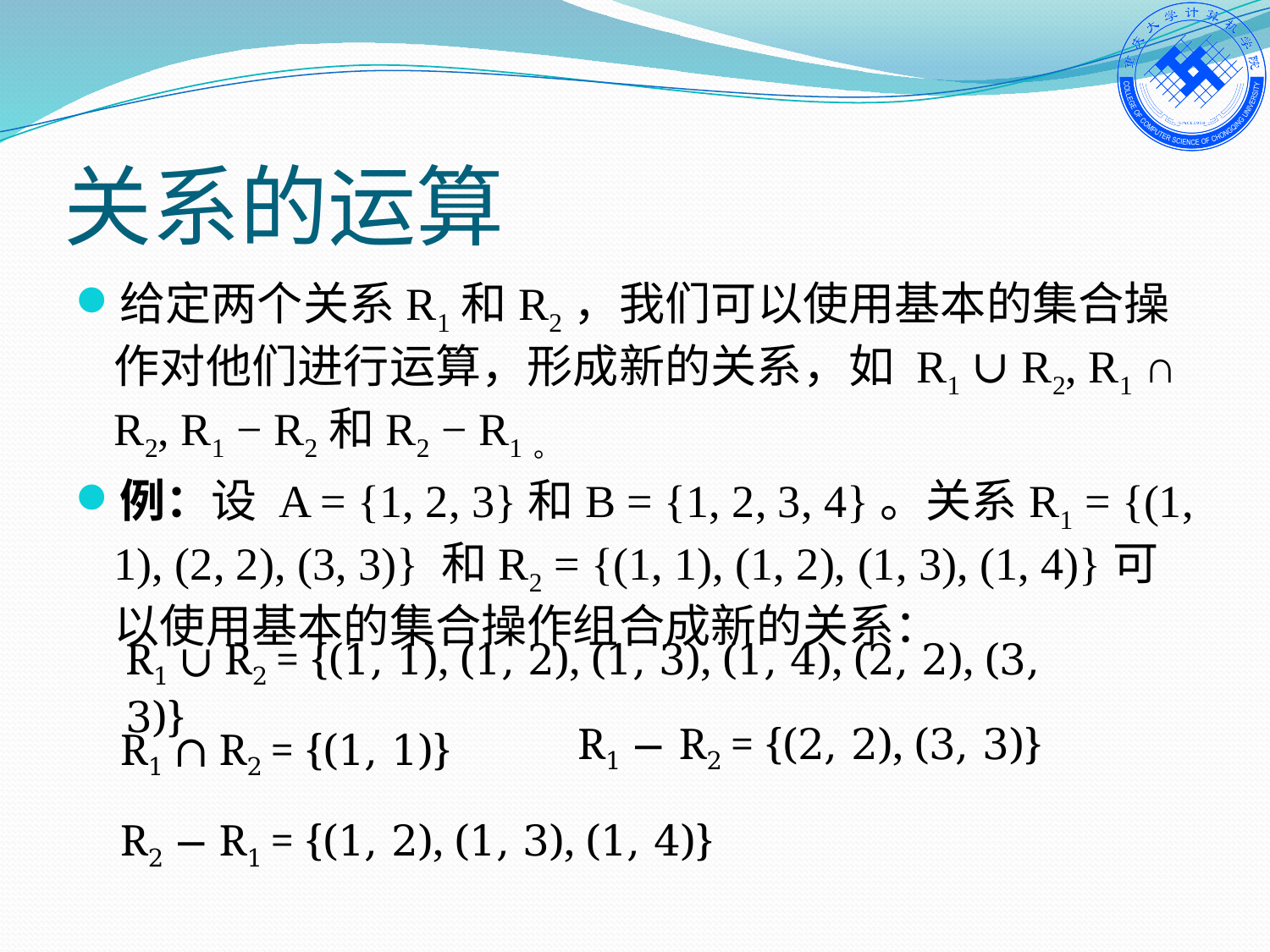

# 关系的运算
给定两个关系R1和R2，我们可以使用基本的集合操作对他们进行运算，形成新的关系，如 R1 ∪ R2, R1 ∩ R2, R1 − R2和R2 − R1。
例：设 A = {1, 2, 3}和B = {1, 2, 3, 4}。关系R1 = {(1, 1), (2, 2), (3, 3)} 和R2 = {(1, 1), (1, 2), (1, 3), (1, 4)}可以使用基本的集合操作组合成新的关系：
R1 ∪ R2 = {(1, 1), (1, 2), (1, 3), (1, 4), (2, 2), (3, 3)}
R1 − R2 = {(2, 2), (3, 3)}
R1 ∩ R2 = {(1, 1)}
R2 − R1 = {(1, 2), (1, 3), (1, 4)}